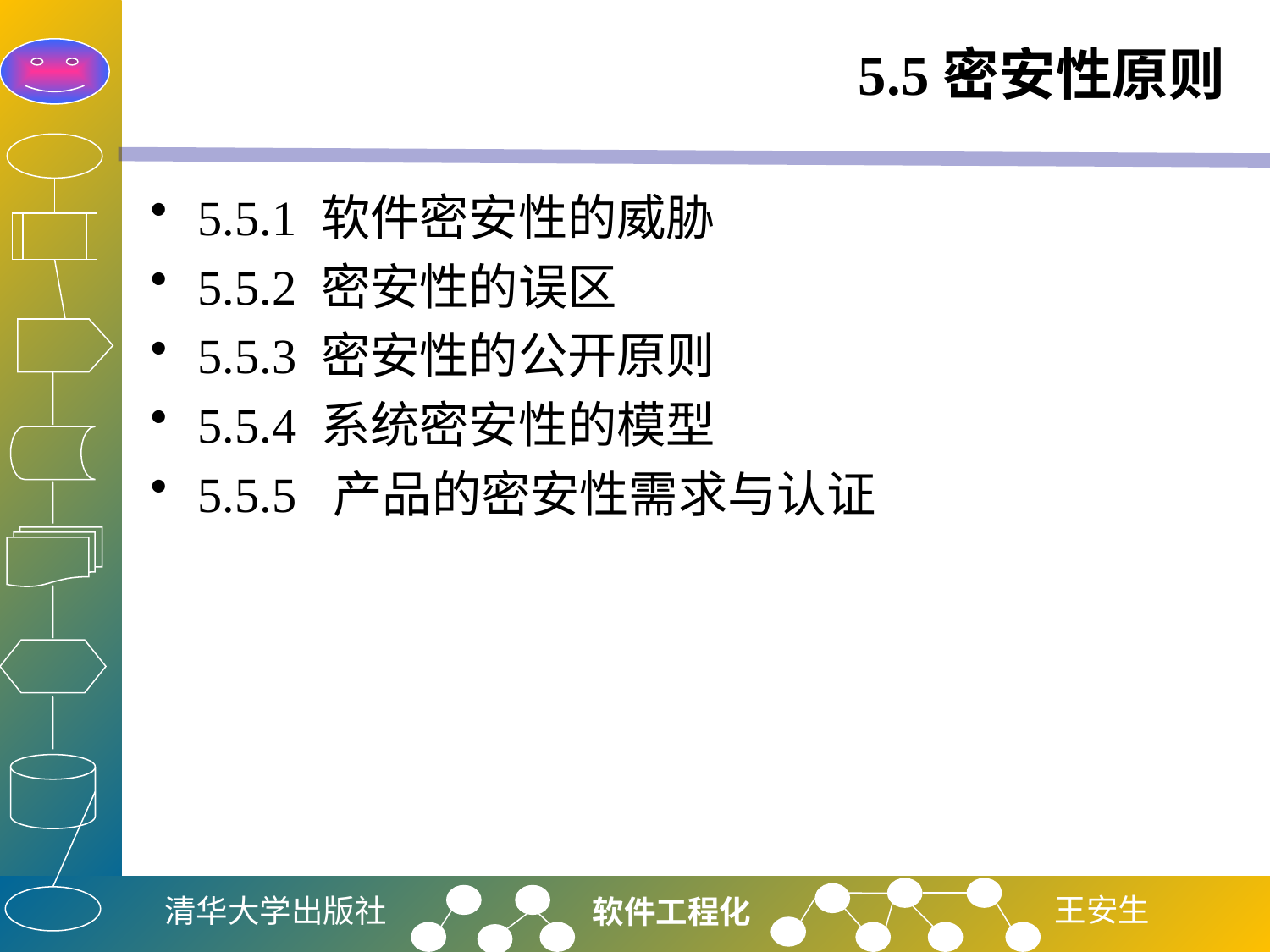

# 5.5密安性原则
5.5.1 软件密安性的威胁
5.5.2 密安性的误区
5.5.3 密安性的公开原则
5.5.4 系统密安性的模型
5.5.5  产品的密安性需求与认证